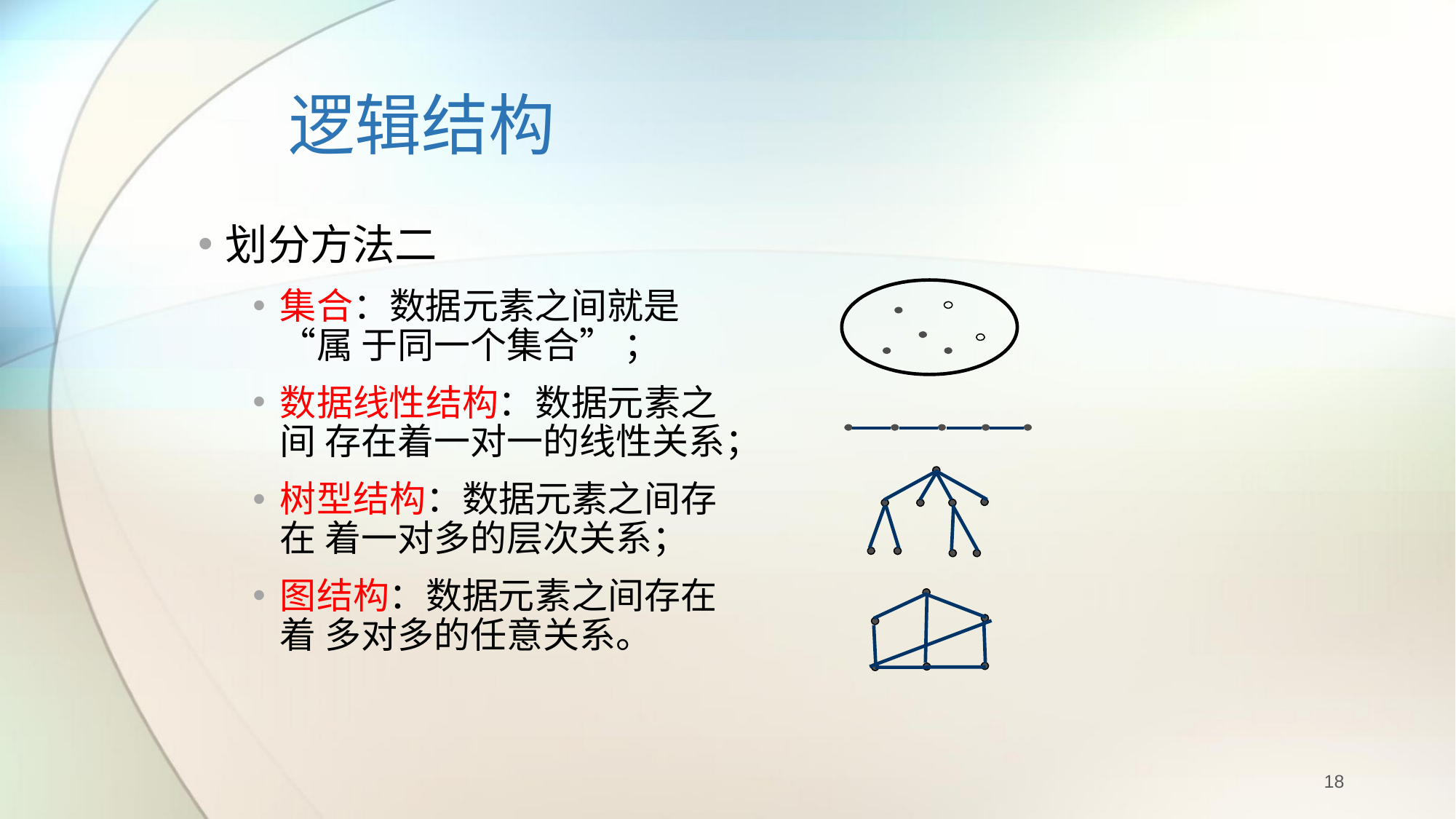

# 逻辑结构

划分方法二
集合：数据元素之间就是 “属 于同一个集合” ；
数据线性结构：数据元素之间 存在着一对一的线性关系；
树型结构：数据元素之间存在 着一对多的层次关系；
图结构：数据元素之间存在着 多对多的任意关系。

18